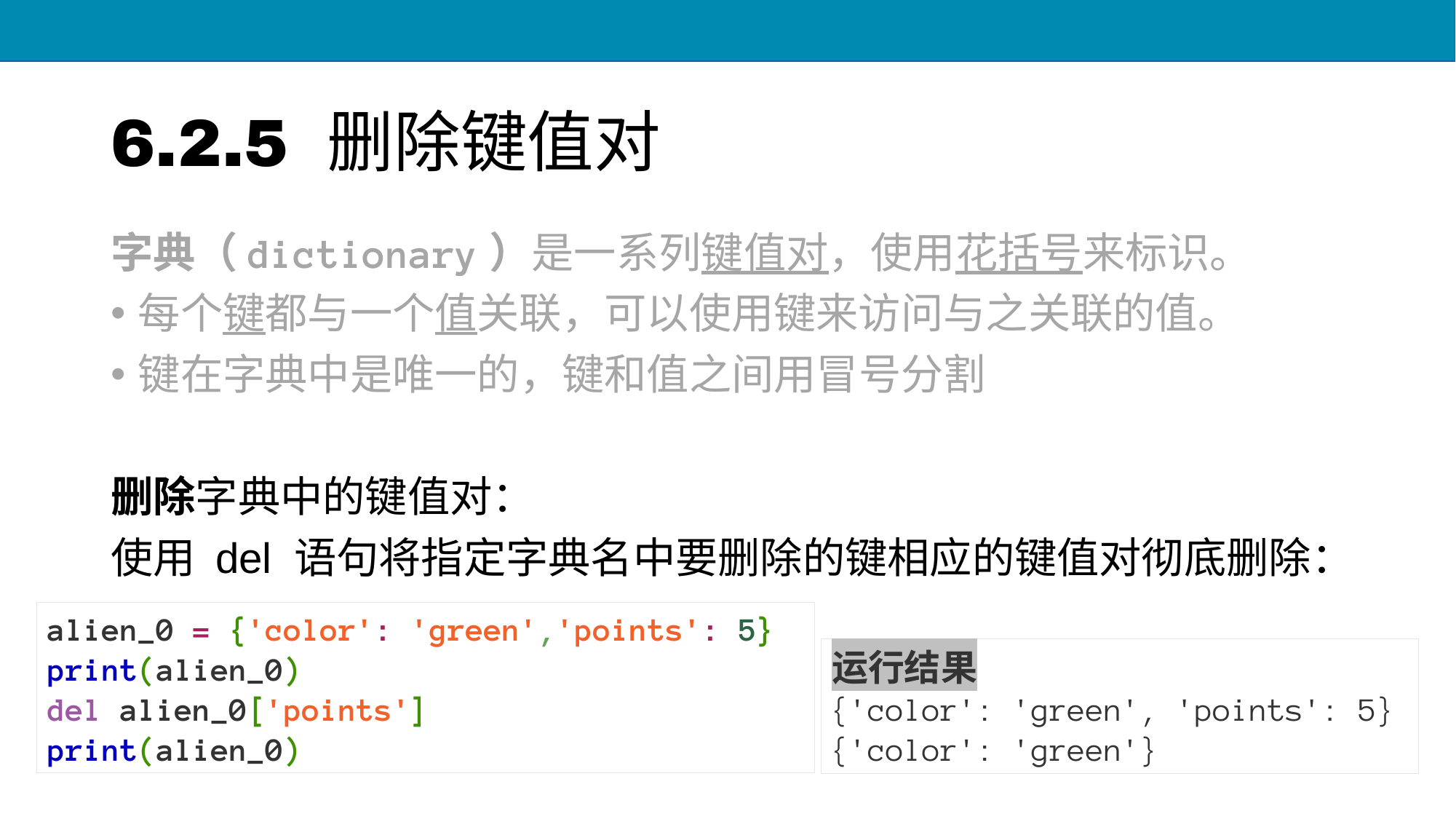

# 6.2.5 删除键值对
字典（dictionary）是一系列键值对，使用花括号来标识。
每个键都与一个值关联，可以使用键来访问与之关联的值。
键在字典中是唯一的，键和值之间用冒号分割

删除字典中的键值对：
使用 del 语句将指定字典名中要删除的键相应的键值对彻底删除：
alien_0 = {'color': 'green','points': 5}
print(alien_0)
del alien_0['points']
print(alien_0)
运行结果
{'color': 'green', 'points': 5}
{'color': 'green'}